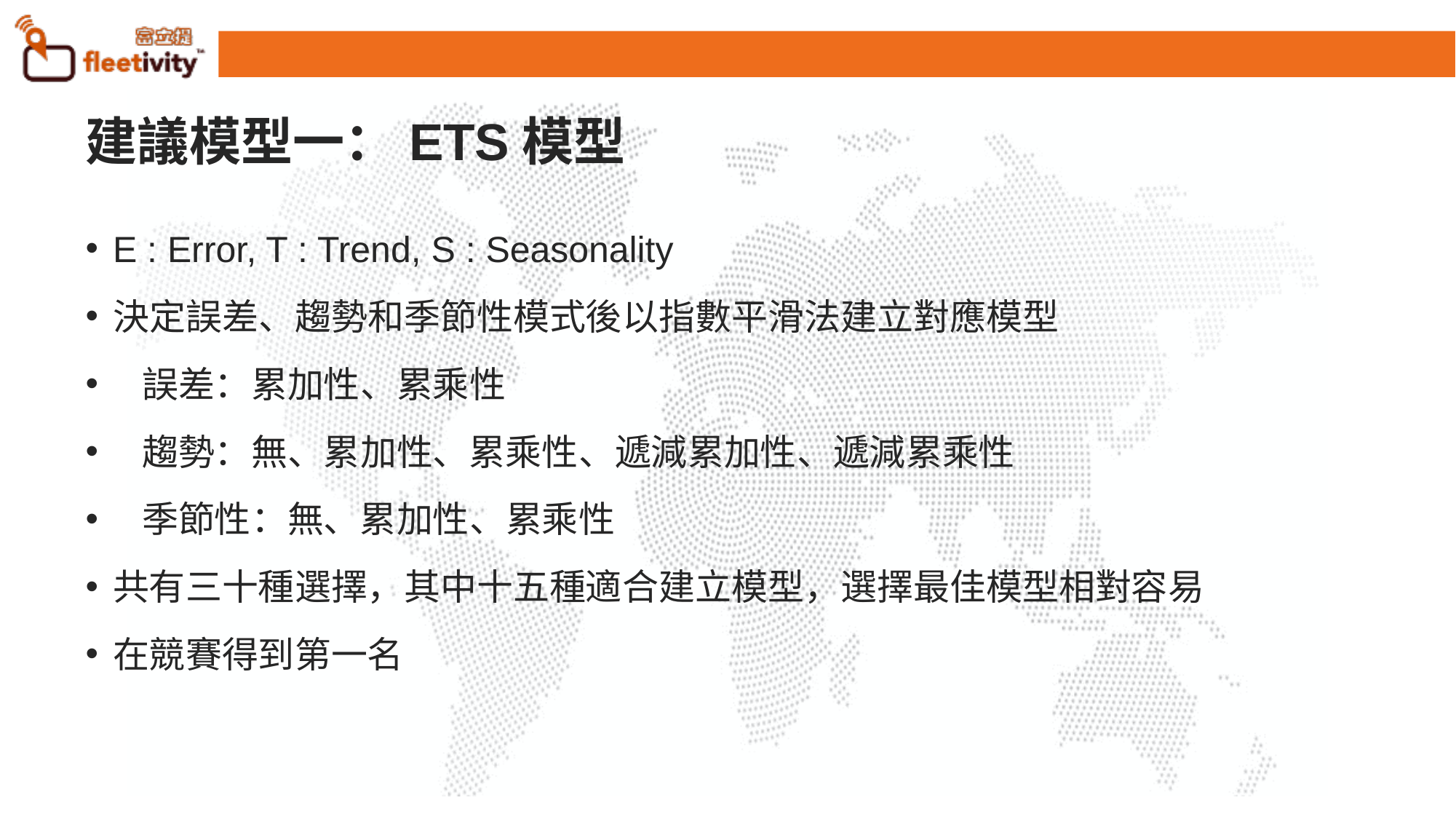

# 建議模型一：ETS模型
E : Error, T : Trend, S : Seasonality
決定誤差、趨勢和季節性模式後以指數平滑法建立對應模型
  誤差：累加性、累乘性
  趨勢：無、累加性、累乘性、遞減累加性、遞減累乘性
  季節性：無、累加性、累乘性
共有三十種選擇，其中十五種適合建立模型，選擇最佳模型相對容易
在競賽得到第一名